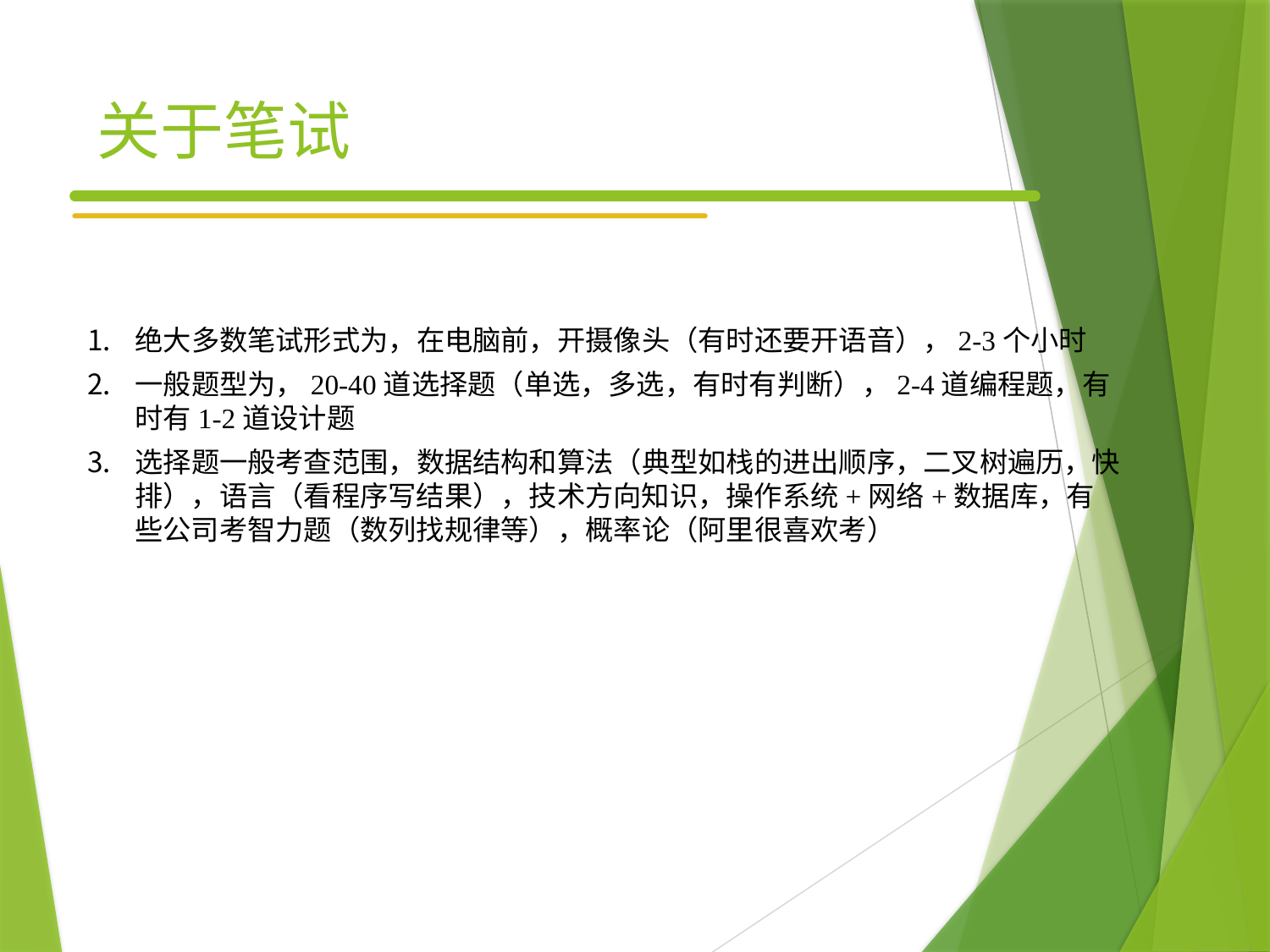

# 关于笔试
绝大多数笔试形式为，在电脑前，开摄像头（有时还要开语音），2-3个小时
一般题型为，20-40道选择题（单选，多选，有时有判断），2-4道编程题，有时有1-2道设计题
选择题一般考查范围，数据结构和算法（典型如栈的进出顺序，二叉树遍历，快排），语言（看程序写结果），技术方向知识，操作系统+网络+数据库，有些公司考智力题（数列找规律等），概率论（阿里很喜欢考）